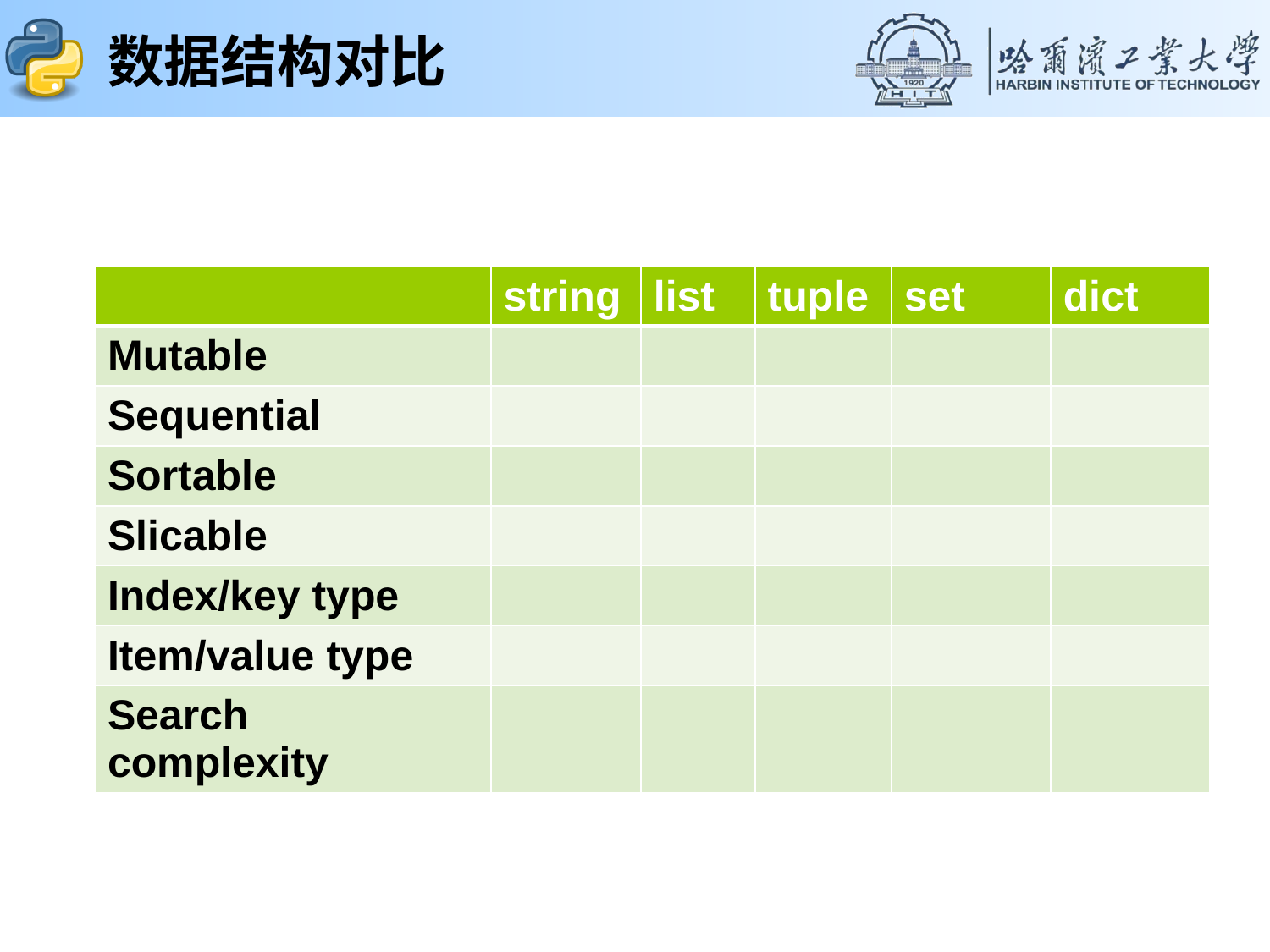

# 数据结构对比
|  | string | list | tuple | set | dict |
| --- | --- | --- | --- | --- | --- |
| Mutable |  |  |  |  |  |
| Sequential |  |  |  |  |  |
| Sortable |  |  |  |  |  |
| Slicable |  |  |  |  |  |
| Index/key type |  |  |  |  |  |
| Item/value type |  |  |  |  |  |
| Search complexity |  |  |  |  |  |